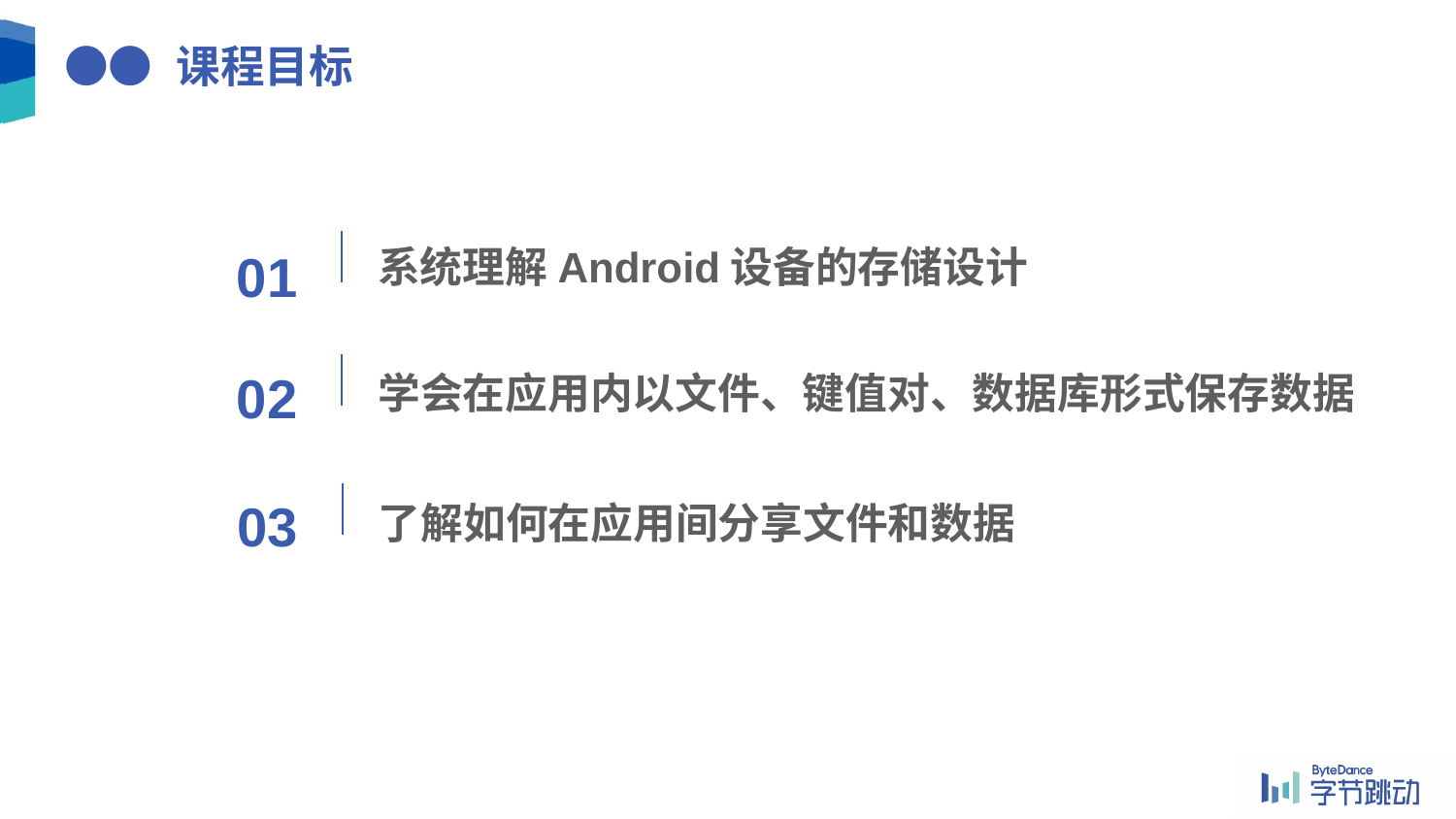

# ●● 课程目标
01
系统理解Android设备的存储设计

02
学会在应用内以文件、键值对、数据库形式保存数据

03
了解如何在应用间分享文件和数据